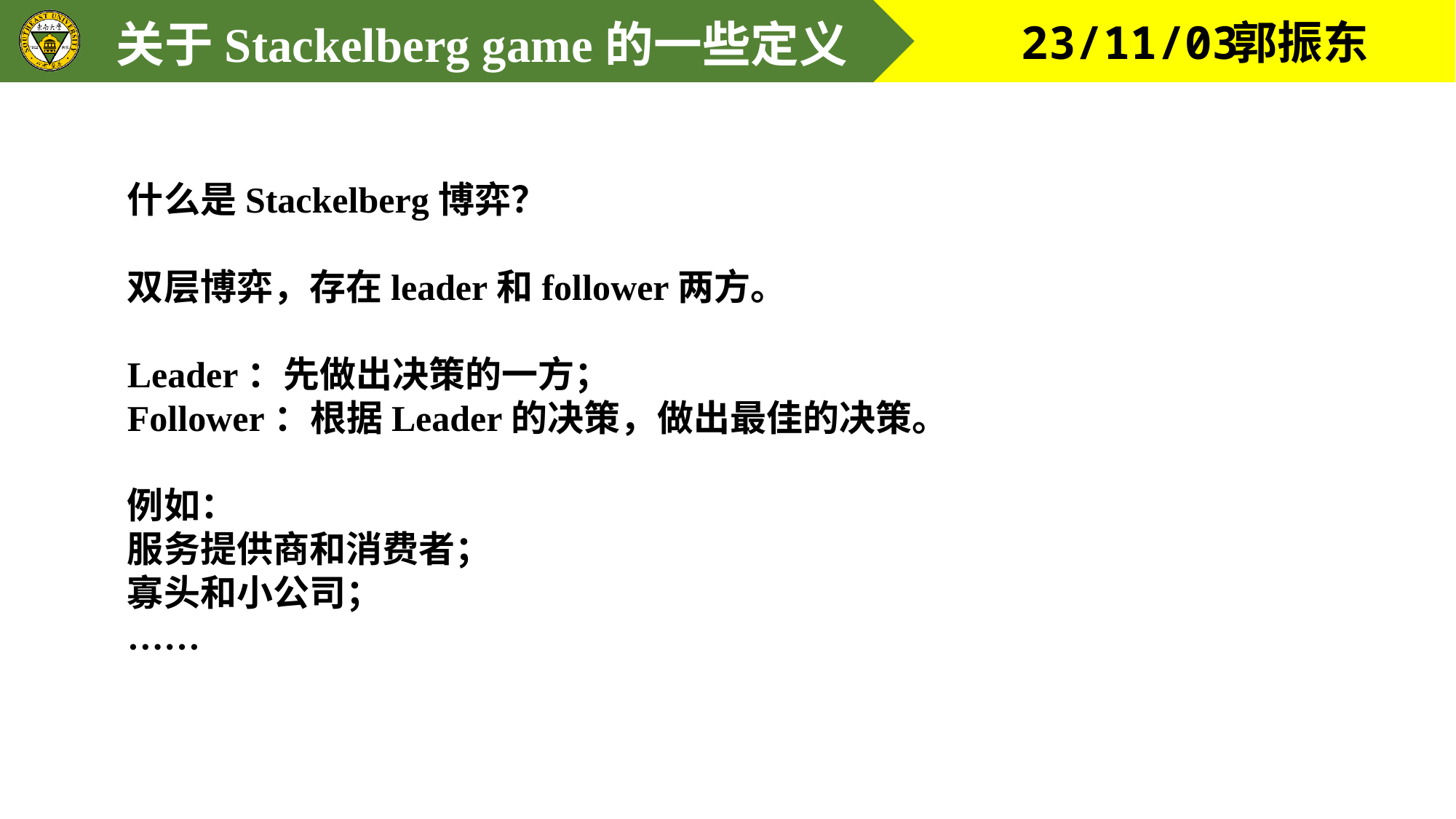

关于Stackelberg game的一些定义

什么是Stackelberg博弈？

双层博弈，存在leader和follower两方。

Leader：先做出决策的一方；
Follower：根据Leader的决策，做出最佳的决策。

例如：
服务提供商和消费者；
寡头和小公司；
……